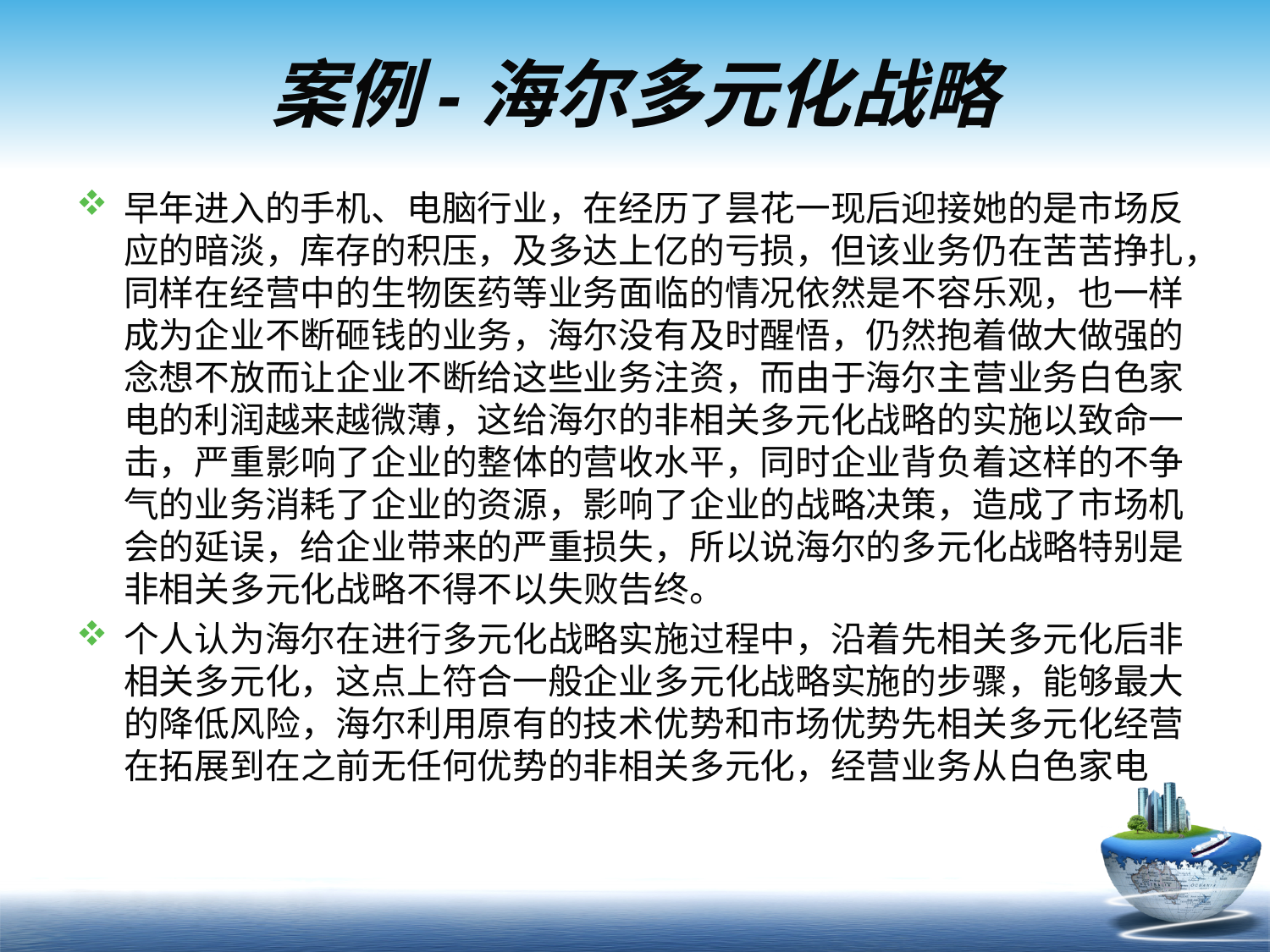

# 案例-海尔多元化战略
早年进入的手机、电脑行业，在经历了昙花一现后迎接她的是市场反应的暗淡，库存的积压，及多达上亿的亏损，但该业务仍在苦苦挣扎，同样在经营中的生物医药等业务面临的情况依然是不容乐观，也一样成为企业不断砸钱的业务，海尔没有及时醒悟，仍然抱着做大做强的念想不放而让企业不断给这些业务注资，而由于海尔主营业务白色家电的利润越来越微薄，这给海尔的非相关多元化战略的实施以致命一击，严重影响了企业的整体的营收水平，同时企业背负着这样的不争气的业务消耗了企业的资源，影响了企业的战略决策，造成了市场机会的延误，给企业带来的严重损失，所以说海尔的多元化战略特别是非相关多元化战略不得不以失败告终。
个人认为海尔在进行多元化战略实施过程中，沿着先相关多元化后非相关多元化，这点上符合一般企业多元化战略实施的步骤，能够最大的降低风险，海尔利用原有的技术优势和市场优势先相关多元化经营在拓展到在之前无任何优势的非相关多元化，经营业务从白色家电